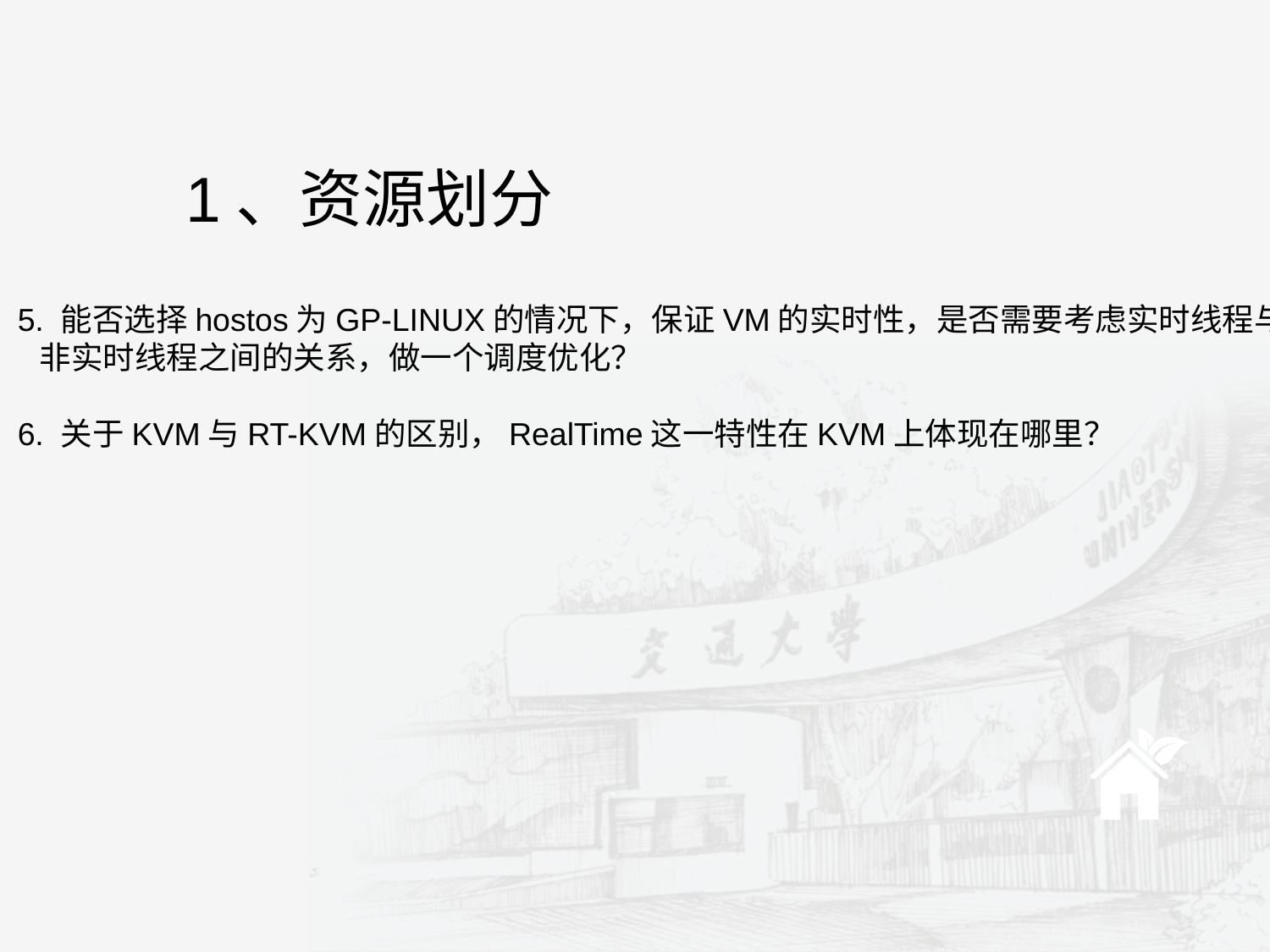

1、资源划分
5. 能否选择hostos为GP-LINUX的情况下，保证VM的实时性，是否需要考虑实时线程与
  非实时线程之间的关系，做一个调度优化？

6. 关于KVM与RT-KVM的区别，RealTime这一特性在KVM上体现在哪里？